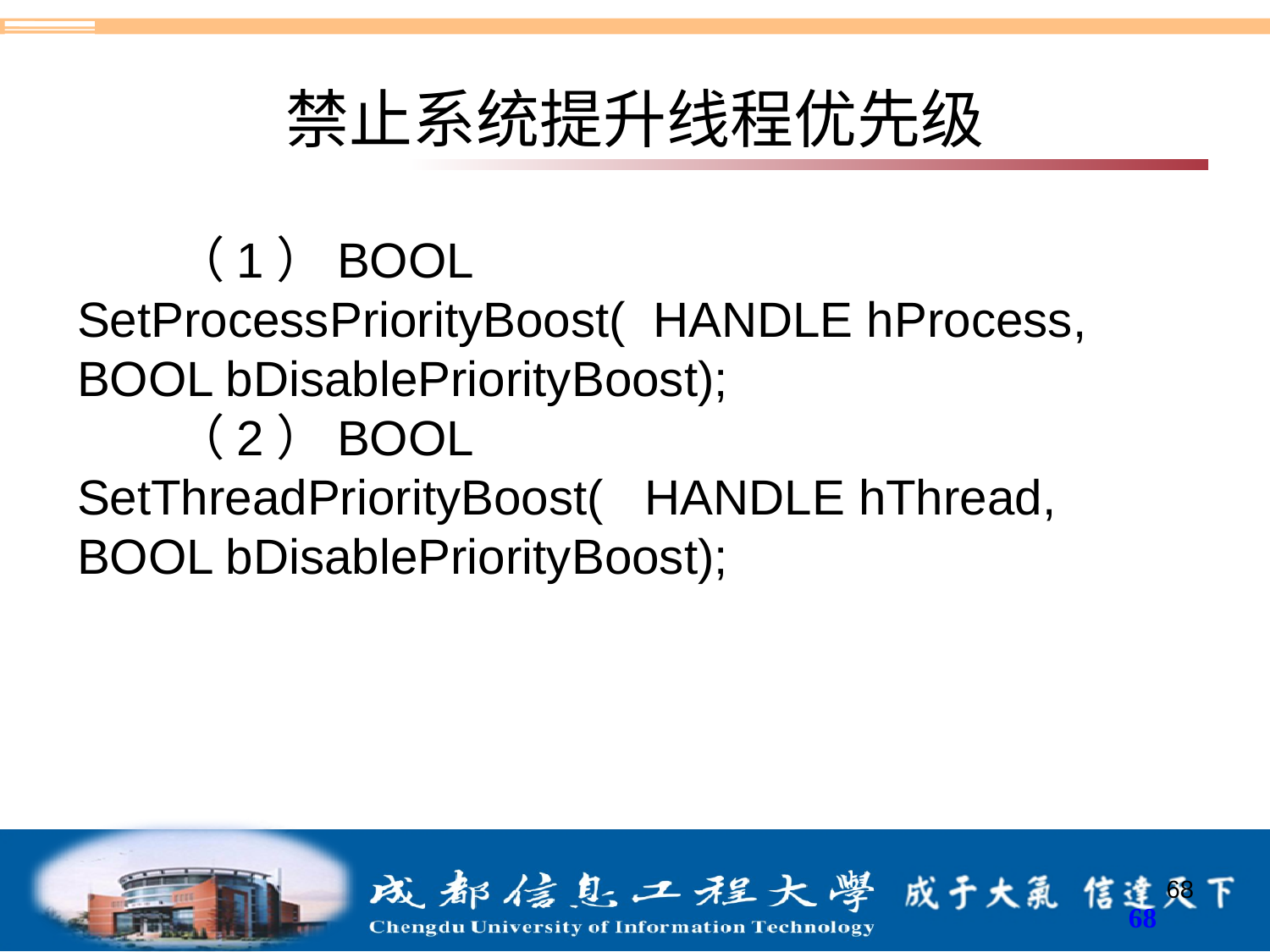

# 禁止系统提升线程优先级
（1）BOOL SetProcessPriorityBoost(  HANDLE hProcess,  BOOL bDisablePriorityBoost);
（2）BOOL SetThreadPriorityBoost(   HANDLE hThread,   BOOL bDisablePriorityBoost);